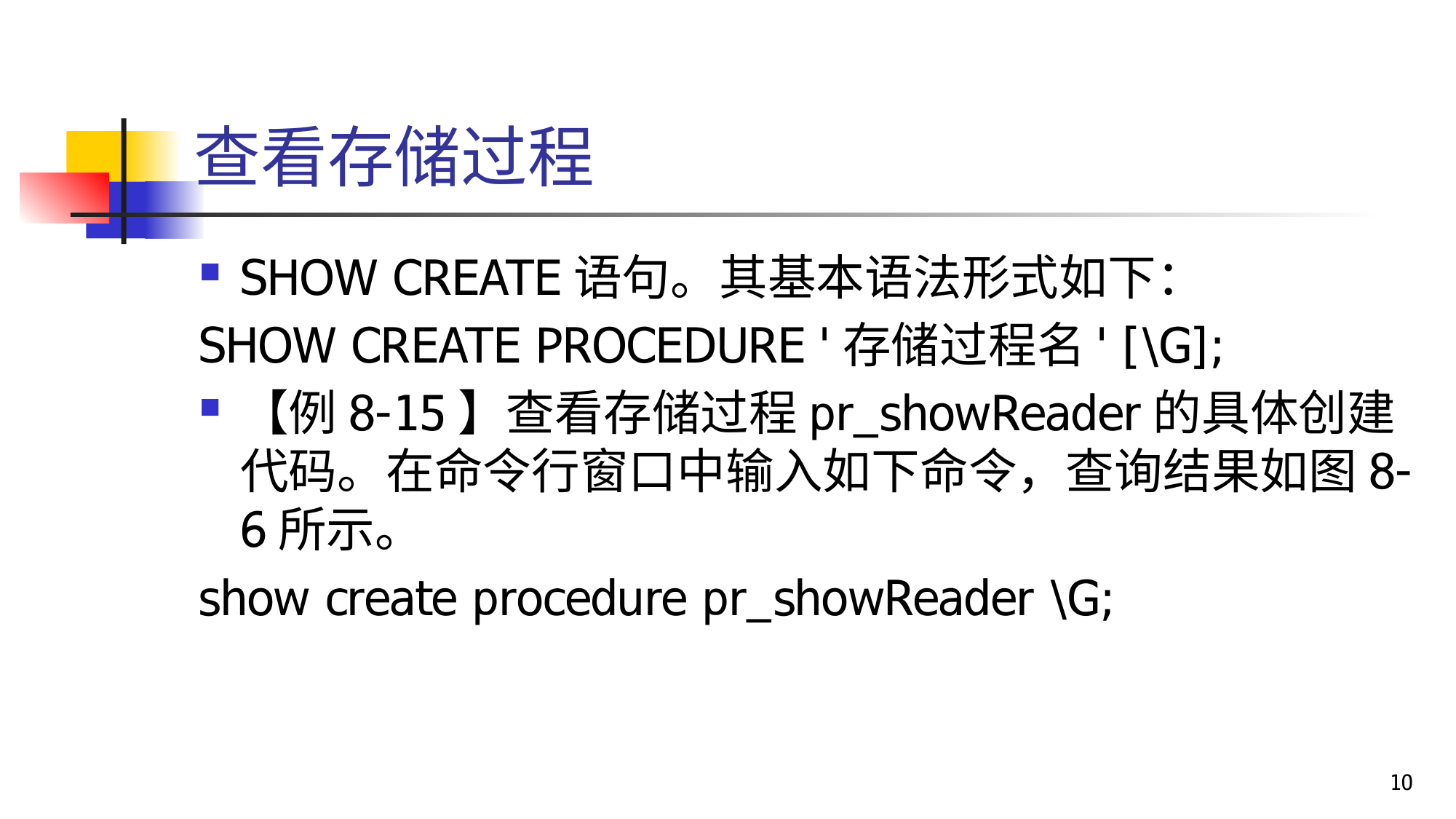

# 查看存储过程
SHOW CREATE语句。其基本语法形式如下：
SHOW CREATE PROCEDURE '存储过程名' [\G];
【例8-15】查看存储过程pr_showReader的具体创建代码。在命令行窗口中输入如下命令，查询结果如图8-6所示。
show create procedure pr_showReader \G;

10